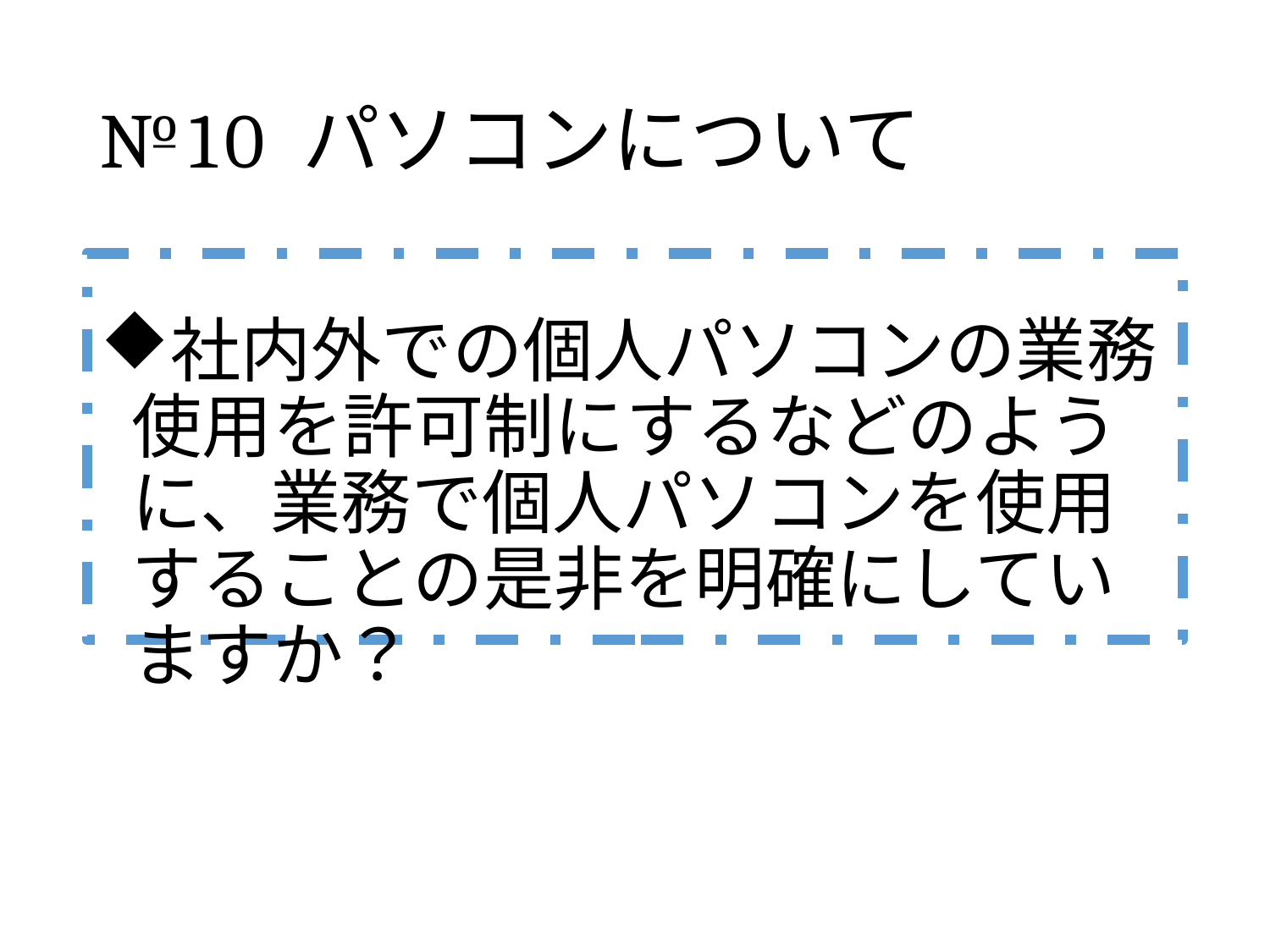

# №10 パソコンについて

社内外での個人パソコンの業務使用を許可制にするなどのように、業務で個人パソコンを使用することの是非を明確にしていますか？